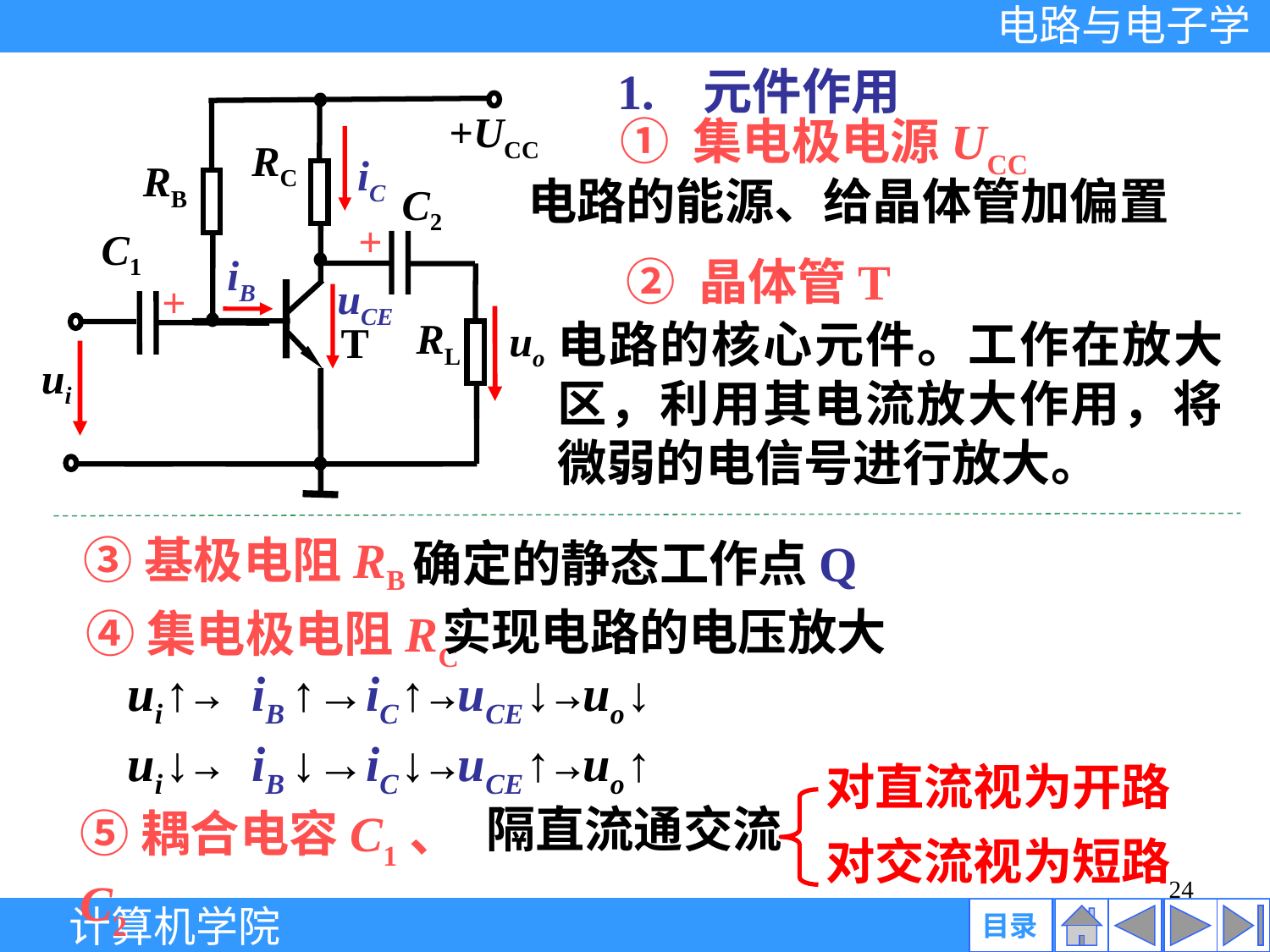

1.   元件作用

+UCC

RC
iC
RB

C2

+

C1

iB

uCE
+

RL
T
uo

ui

① 集电极电源UCC
电路的能源、给晶体管加偏置
② 晶体管T
电路的核心元件。工作在放大区，利用其电流放大作用，将微弱的电信号进行放大。

③基极电阻RB
确定的静态工作点Q
实现电路的电压放大
④集电极电阻RC
ui↑→ iB ↑→iC↑→uCE↓→uo↓
ui↓→ iB ↓→iC↓→uCE↑→uo↑
对直流视为开路

隔直流通交流
对交流视为短路
⑤耦合电容C1、C2